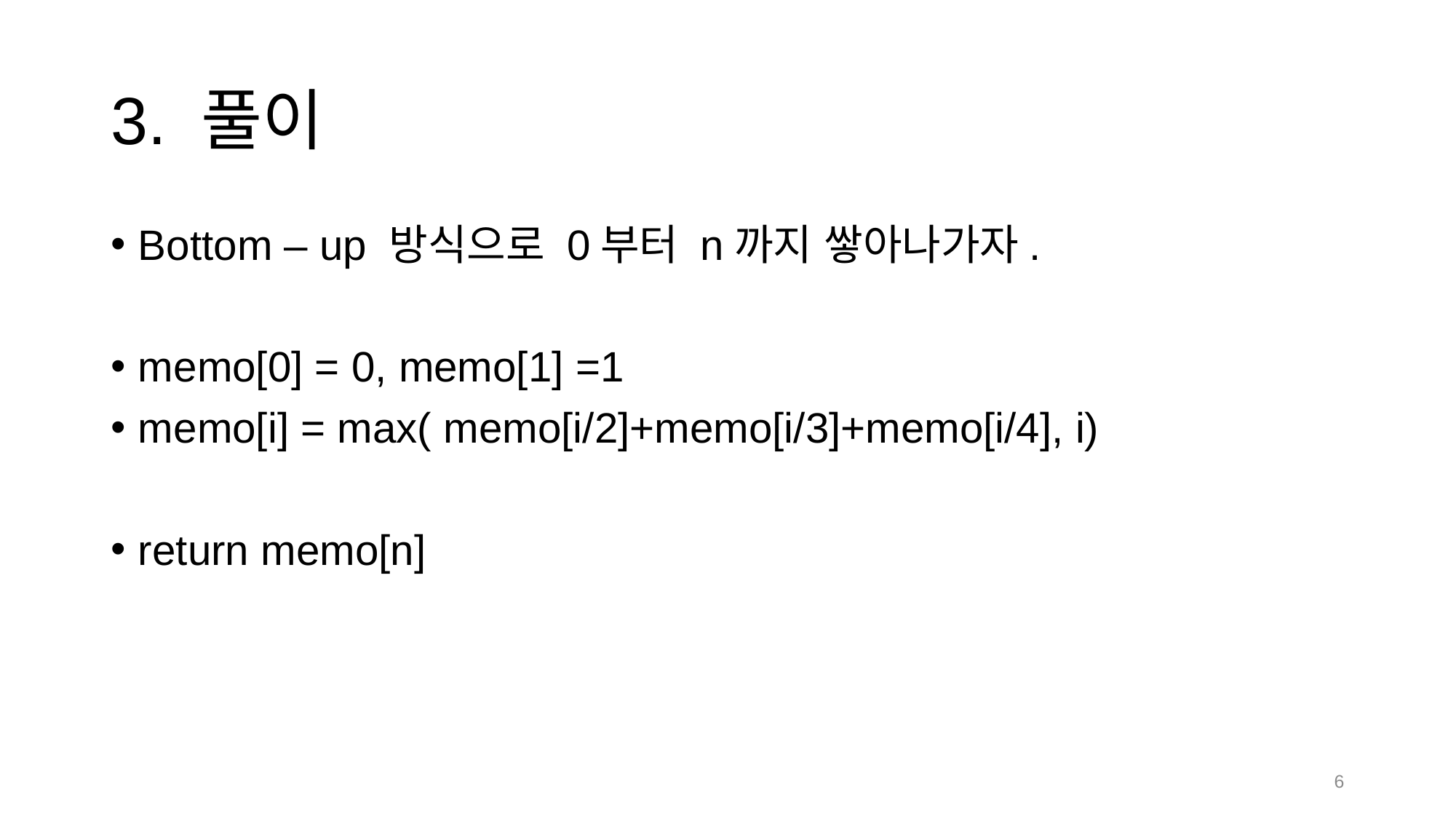

# 3. 풀이
Bottom – up 방식으로 0부터 n까지 쌓아나가자.

memo[0] = 0, memo[1] =1
memo[i] = max( memo[i/2]+memo[i/3]+memo[i/4], i)

return memo[n]
6